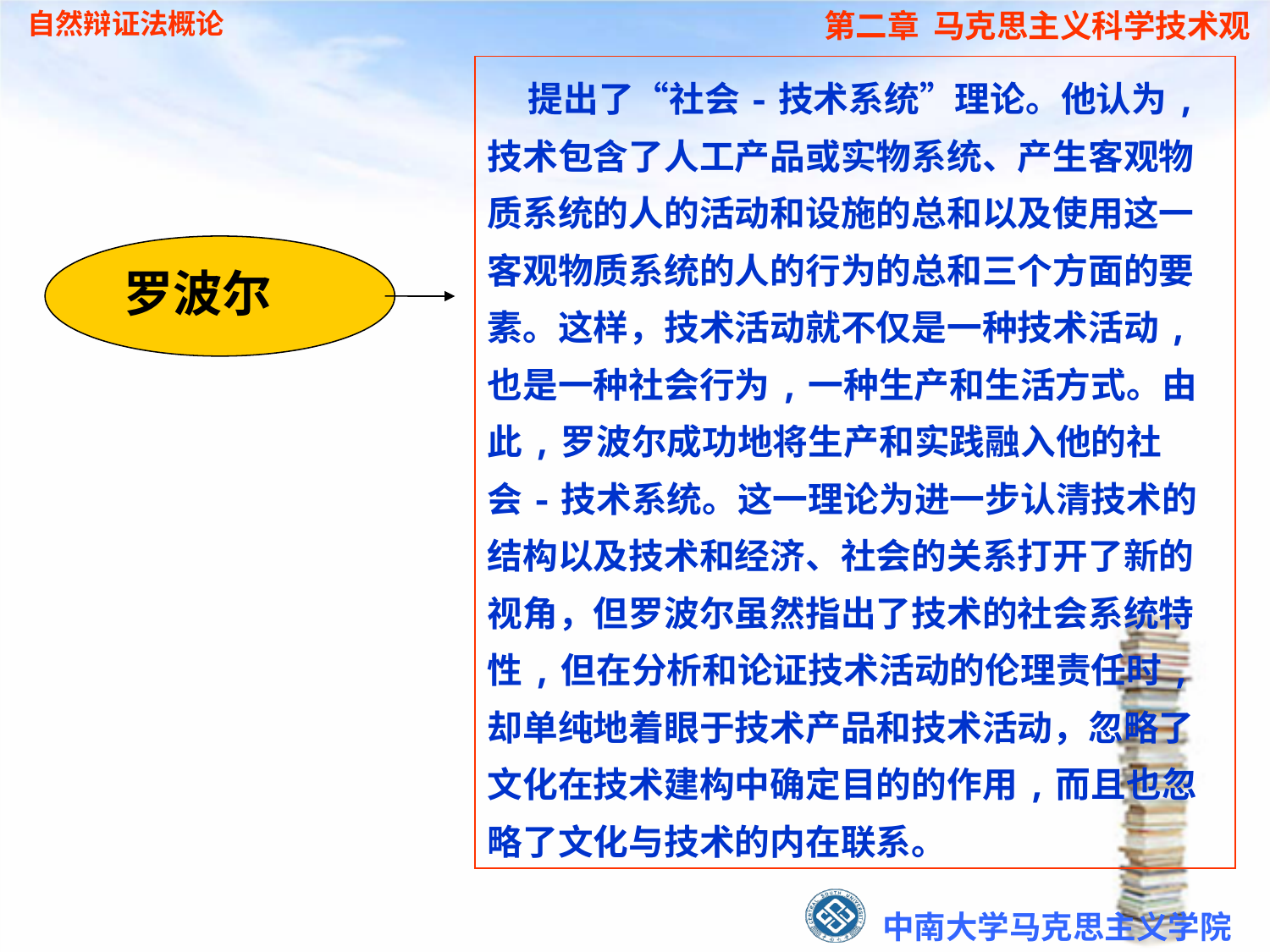

提出了“社会-技术系统”理论。他认为, 技术包含了人工产品或实物系统、产生客观物质系统的人的活动和设施的总和以及使用这一客观物质系统的人的行为的总和三个方面的要素。这样，技术活动就不仅是一种技术活动,也是一种社会行为,一种生产和生活方式。由此,罗波尔成功地将生产和实践融入他的社会-技术系统。这一理论为进一步认清技术的结构以及技术和经济、社会的关系打开了新的视角，但罗波尔虽然指出了技术的社会系统特性,但在分析和论证技术活动的伦理责任时,却单纯地着眼于技术产品和技术活动，忽略了文化在技术建构中确定目的的作用,而且也忽略了文化与技术的内在联系。

    罗波尔